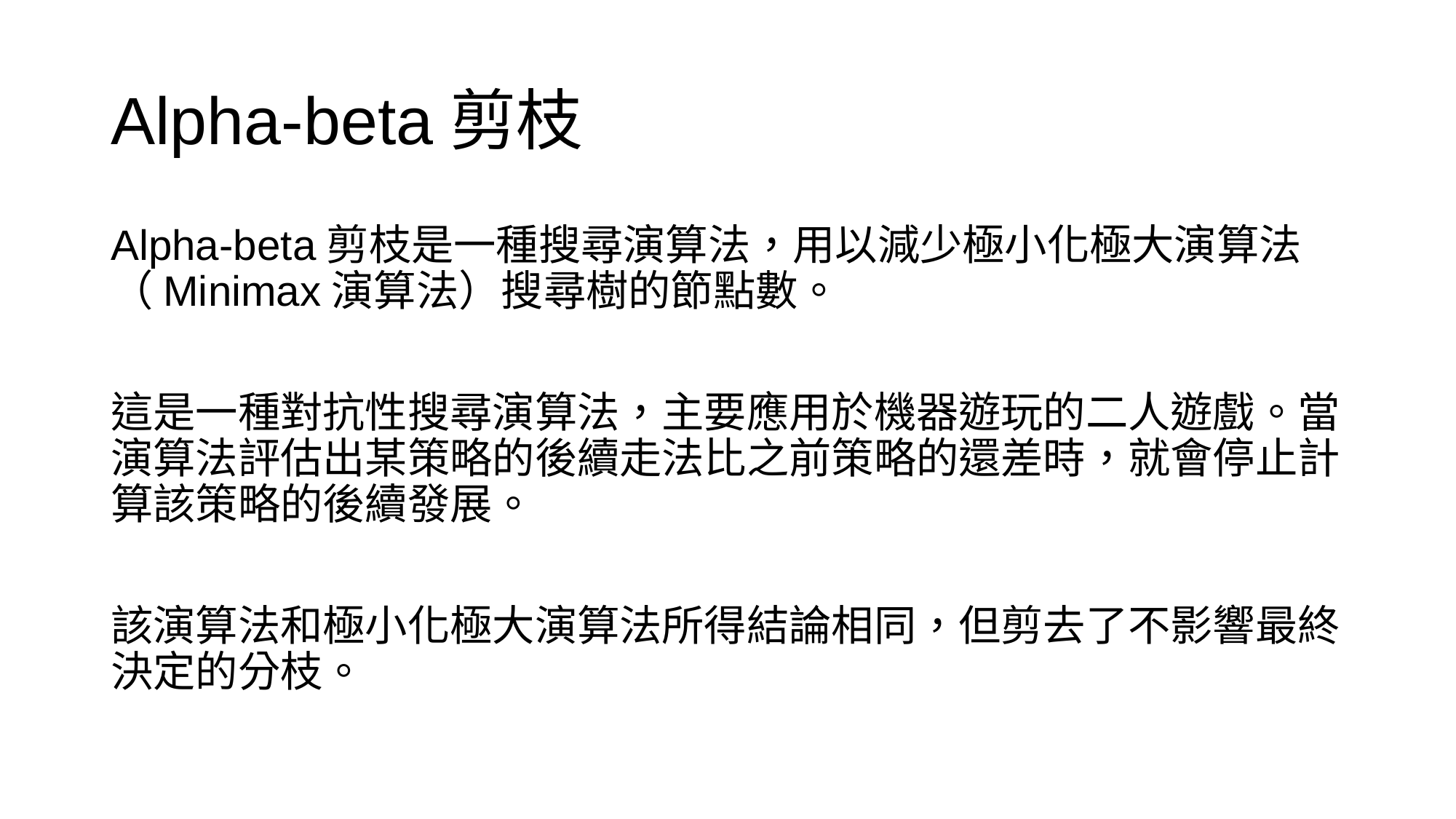

# Alpha-beta剪枝
Alpha-beta剪枝是一種搜尋演算法，用以減少極小化極大演算法（Minimax演算法）搜尋樹的節點數。

這是一種對抗性搜尋演算法，主要應用於機器遊玩的二人遊戲。當演算法評估出某策略的後續走法比之前策略的還差時，就會停止計算該策略的後續發展。

該演算法和極小化極大演算法所得結論相同，但剪去了不影響最終決定的分枝。